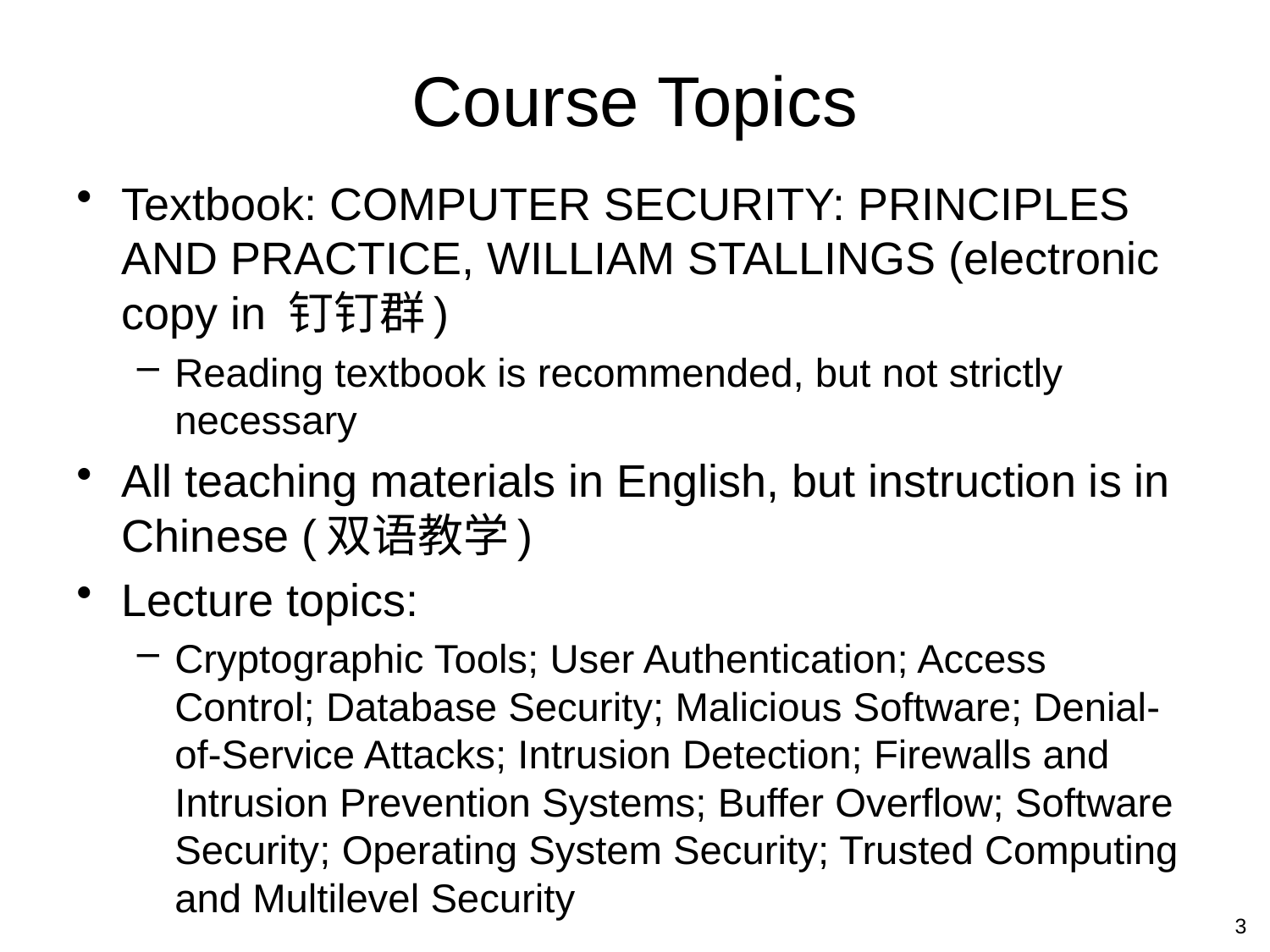

# Course Topics
Textbook: COMPUTER SECURITY: PRINCIPLES AND PRACTICE, WILLIAM STALLINGS (electronic copy in 钉钉群)
Reading textbook is recommended, but not strictly necessary
All teaching materials in English, but instruction is in Chinese (双语教学)
Lecture topics:
Cryptographic Tools; User Authentication; Access Control; Database Security; Malicious Software; Denial-of-Service Attacks; Intrusion Detection; Firewalls and Intrusion Prevention Systems; Buffer Overflow; Software Security; Operating System Security; Trusted Computing and Multilevel Security

3